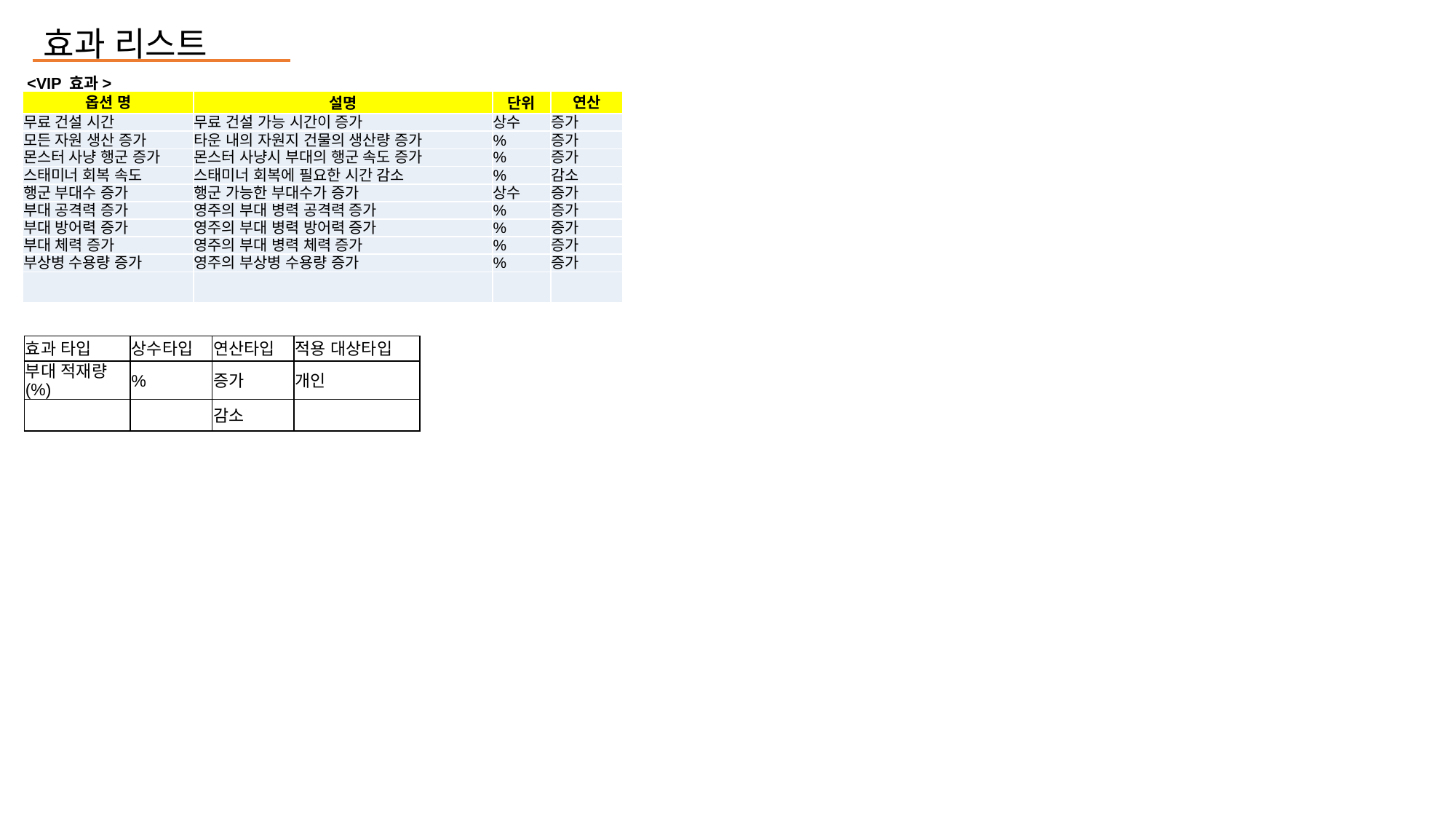

효과 리스트
<VIP 효과>
| 옵션 명 | 설명 | 단위 | 연산 |
| --- | --- | --- | --- |
| 무료 건설 시간 | 무료 건설 가능 시간이 증가 | 상수 | 증가 |
| 모든 자원 생산 증가 | 타운 내의 자원지 건물의 생산량 증가 | % | 증가 |
| 몬스터 사냥 행군 증가 | 몬스터 사냥시 부대의 행군 속도 증가 | % | 증가 |
| 스태미너 회복 속도 | 스태미너 회복에 필요한 시간 감소 | % | 감소 |
| 행군 부대수 증가 | 행군 가능한 부대수가 증가 | 상수 | 증가 |
| 부대 공격력 증가 | 영주의 부대 병력 공격력 증가 | % | 증가 |
| 부대 방어력 증가 | 영주의 부대 병력 방어력 증가 | % | 증가 |
| 부대 체력 증가 | 영주의 부대 병력 체력 증가 | % | 증가 |
| 부상병 수용량 증가 | 영주의 부상병 수용량 증가 | % | 증가 |
|  |  |  |  |
| 효과 타입 | 상수타입 | 연산타입 | 적용 대상타입 |
| --- | --- | --- | --- |
| 부대 적재량(%) | % | 증가 | 개인 |
|  |  | 감소 |  |